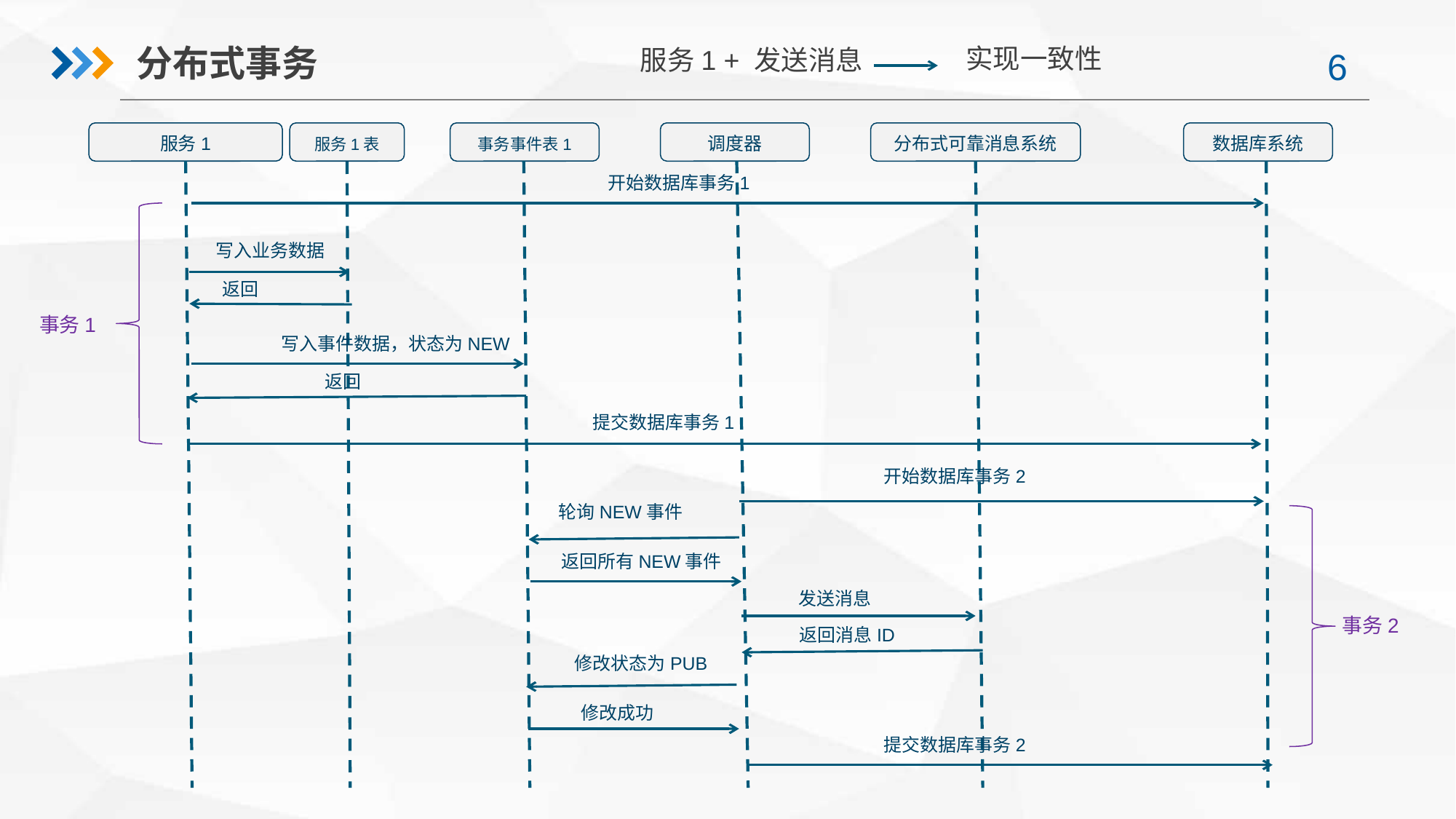

分布式事务
实现一致性
服务1 + 发送消息
服务1
服务1表
事务事件表1
调度器
分布式可靠消息系统
数据库系统
开始数据库事务1

写入业务数据
返回
事务1
写入事件数据，状态为NEW
返回
提交数据库事务1
开始数据库事务2
轮询NEW事件

返回所有NEW事件
发送消息
事务2
返回消息ID
修改状态为PUB
修改成功
提交数据库事务2